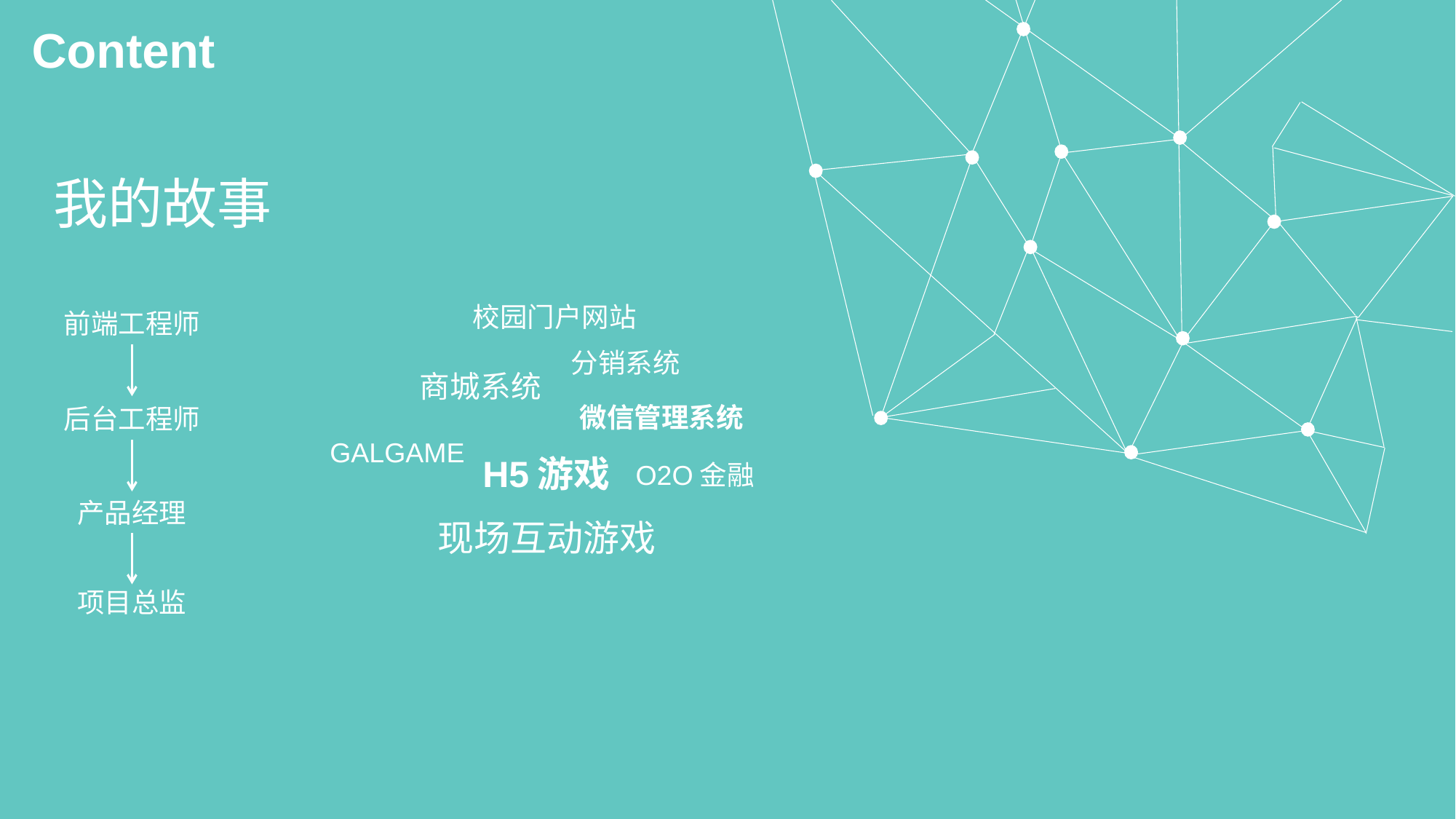

Content
我的故事
校园门户网站
分销系统
商城系统
微信管理系统
GALGAME
H5游戏
O2O金融
现场互动游戏
前端工程师
后台工程师
产品经理
项目总监